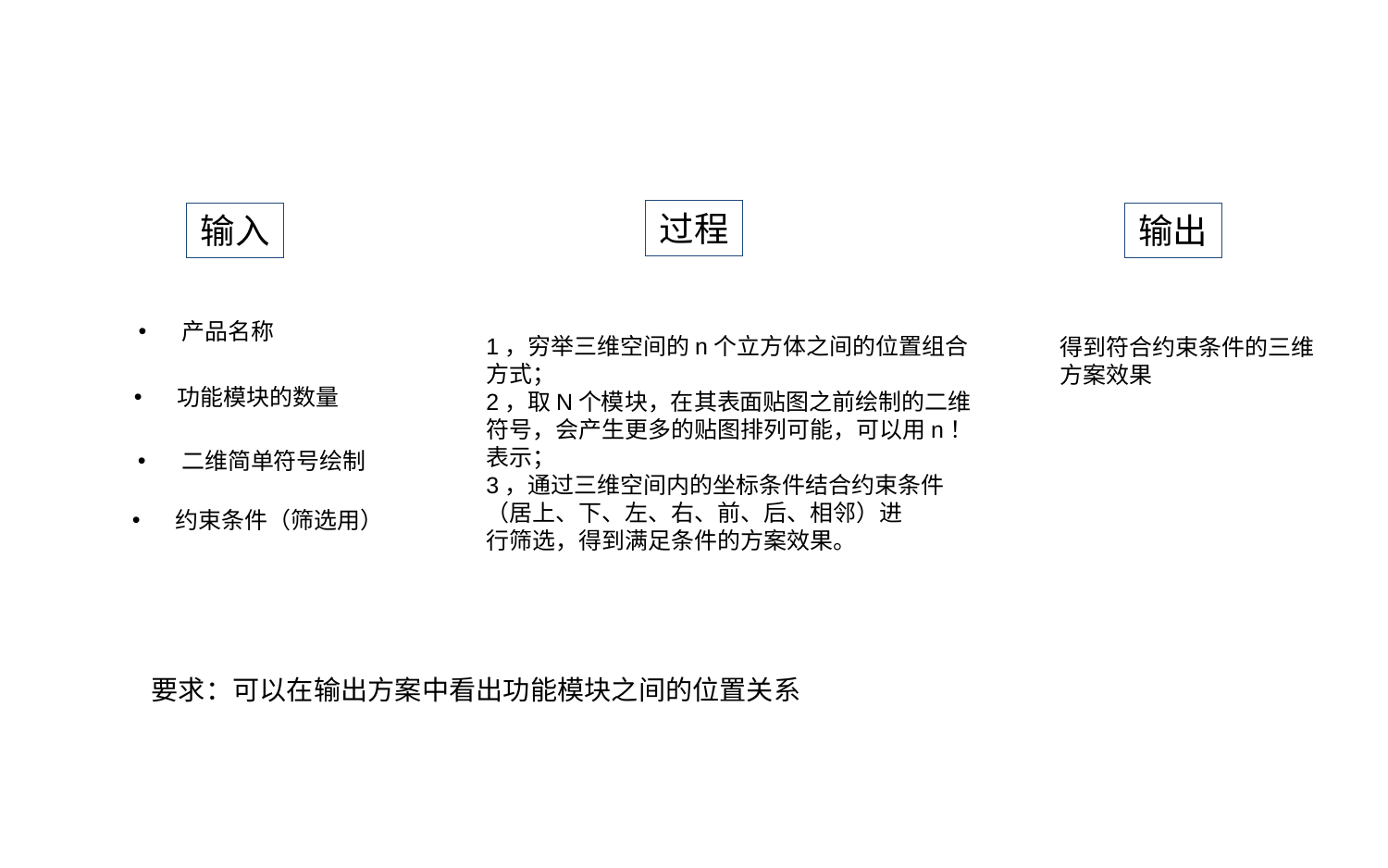

过程
输入
输出
产品名称
1，穷举三维空间的n个立方体之间的位置组合
方式；
2，取N个模块，在其表面贴图之前绘制的二维
符号，会产生更多的贴图排列可能，可以用n！
表示；
3，通过三维空间内的坐标条件结合约束条件
（居上、下、左、右、前、后、相邻）进
行筛选，得到满足条件的方案效果。

得到符合约束条件的三维
方案效果
功能模块的数量
二维简单符号绘制
约束条件（筛选用）
要求：可以在输出方案中看出功能模块之间的位置关系